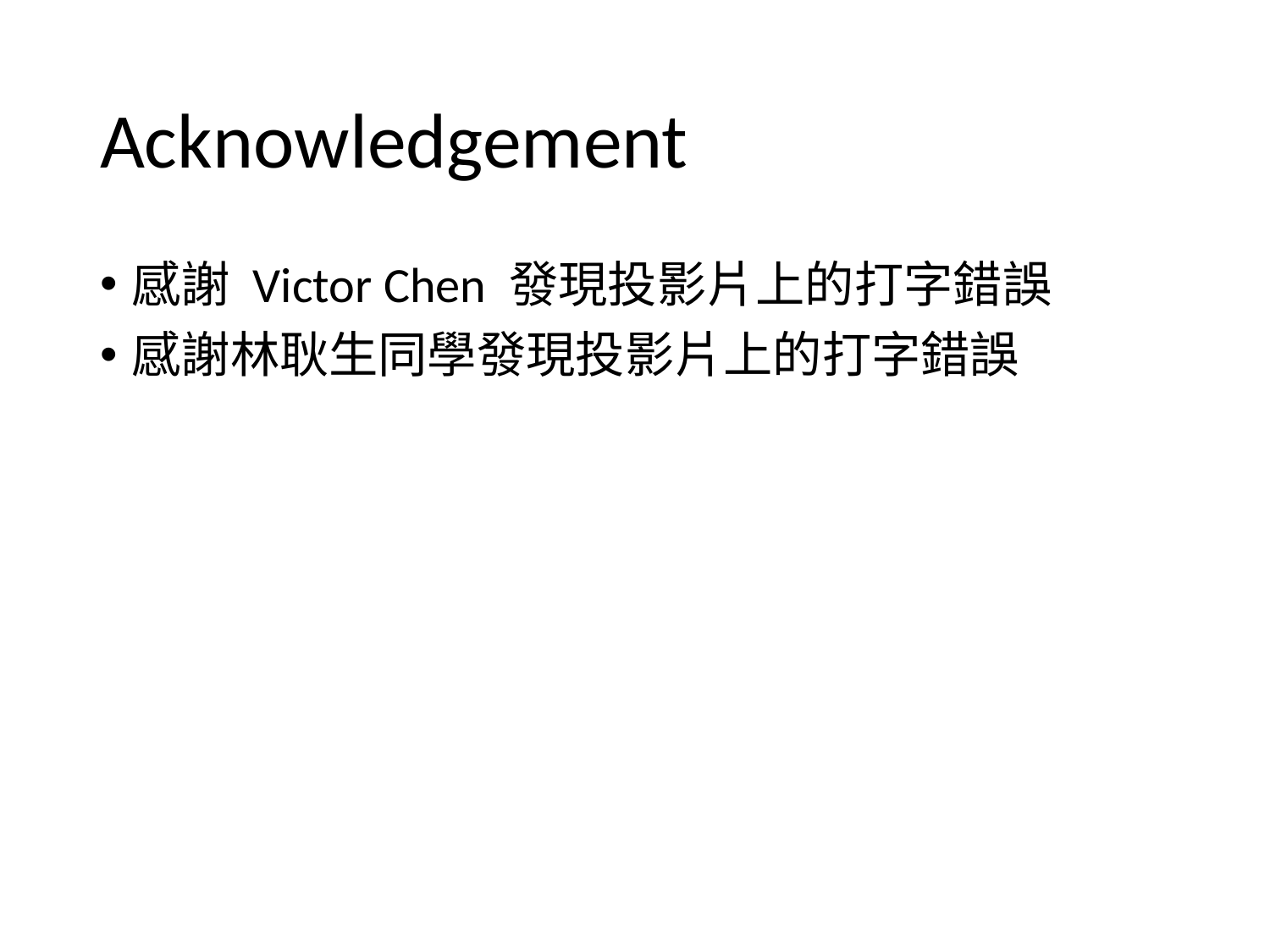

# Acknowledgement
感謝 Victor Chen 發現投影片上的打字錯誤
感謝林耿生同學發現投影片上的打字錯誤